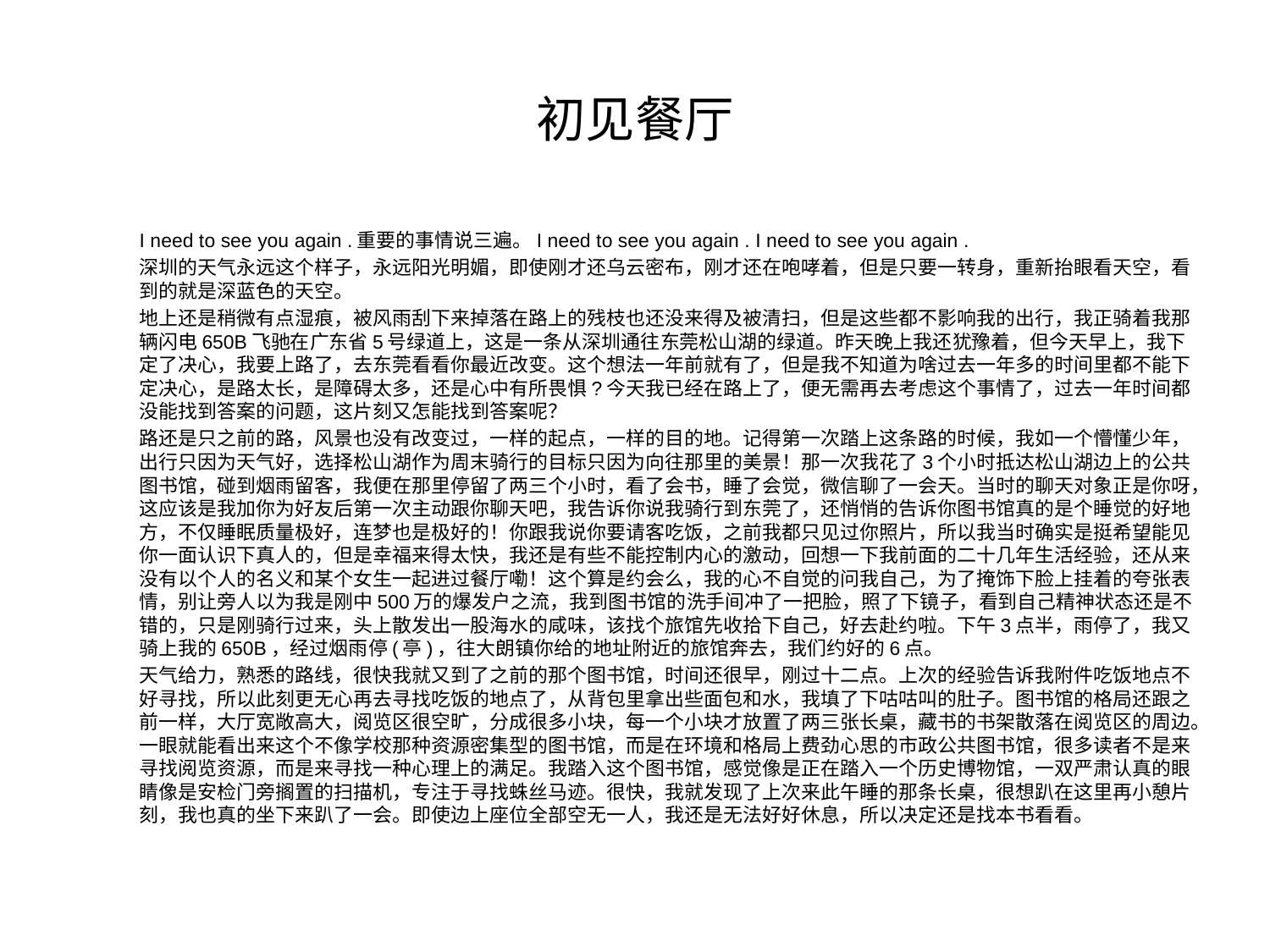

# 初见餐厅
	I need to see you again .重要的事情说三遍。I need to see you again . I need to see you again .
	深圳的天气永远这个样子，永远阳光明媚，即使刚才还乌云密布，刚才还在咆哮着，但是只要一转身，重新抬眼看天空，看到的就是深蓝色的天空。
	地上还是稍微有点湿痕，被风雨刮下来掉落在路上的残枝也还没来得及被清扫，但是这些都不影响我的出行，我正骑着我那辆闪电650B飞驰在广东省5号绿道上，这是一条从深圳通往东莞松山湖的绿道。昨天晚上我还犹豫着，但今天早上，我下定了决心，我要上路了，去东莞看看你最近改变。这个想法一年前就有了，但是我不知道为啥过去一年多的时间里都不能下定决心，是路太长，是障碍太多，还是心中有所畏惧?今天我已经在路上了，便无需再去考虑这个事情了，过去一年时间都没能找到答案的问题，这片刻又怎能找到答案呢？
	路还是只之前的路，风景也没有改变过，一样的起点，一样的目的地。记得第一次踏上这条路的时候，我如一个懵懂少年，出行只因为天气好，选择松山湖作为周末骑行的目标只因为向往那里的美景！那一次我花了3个小时抵达松山湖边上的公共图书馆，碰到烟雨留客，我便在那里停留了两三个小时，看了会书，睡了会觉，微信聊了一会天。当时的聊天对象正是你呀，这应该是我加你为好友后第一次主动跟你聊天吧，我告诉你说我骑行到东莞了，还悄悄的告诉你图书馆真的是个睡觉的好地方，不仅睡眠质量极好，连梦也是极好的！你跟我说你要请客吃饭，之前我都只见过你照片，所以我当时确实是挺希望能见你一面认识下真人的，但是幸福来得太快，我还是有些不能控制内心的激动，回想一下我前面的二十几年生活经验，还从来没有以个人的名义和某个女生一起进过餐厅嘞！这个算是约会么，我的心不自觉的问我自己，为了掩饰下脸上挂着的夸张表情，别让旁人以为我是刚中500万的爆发户之流，我到图书馆的洗手间冲了一把脸，照了下镜子，看到自己精神状态还是不错的，只是刚骑行过来，头上散发出一股海水的咸味，该找个旅馆先收拾下自己，好去赴约啦。下午3点半，雨停了，我又骑上我的650B，经过烟雨停(亭)，往大朗镇你给的地址附近的旅馆奔去，我们约好的6点。
	天气给力，熟悉的路线，很快我就又到了之前的那个图书馆，时间还很早，刚过十二点。上次的经验告诉我附件吃饭地点不好寻找，所以此刻更无心再去寻找吃饭的地点了，从背包里拿出些面包和水，我填了下咕咕叫的肚子。图书馆的格局还跟之前一样，大厅宽敞高大，阅览区很空旷，分成很多小块，每一个小块才放置了两三张长桌，藏书的书架散落在阅览区的周边。一眼就能看出来这个不像学校那种资源密集型的图书馆，而是在环境和格局上费劲心思的市政公共图书馆，很多读者不是来寻找阅览资源，而是来寻找一种心理上的满足。我踏入这个图书馆，感觉像是正在踏入一个历史博物馆，一双严肃认真的眼睛像是安检门旁搁置的扫描机，专注于寻找蛛丝马迹。很快，我就发现了上次来此午睡的那条长桌，很想趴在这里再小憩片刻，我也真的坐下来趴了一会。即使边上座位全部空无一人，我还是无法好好休息，所以决定还是找本书看看。